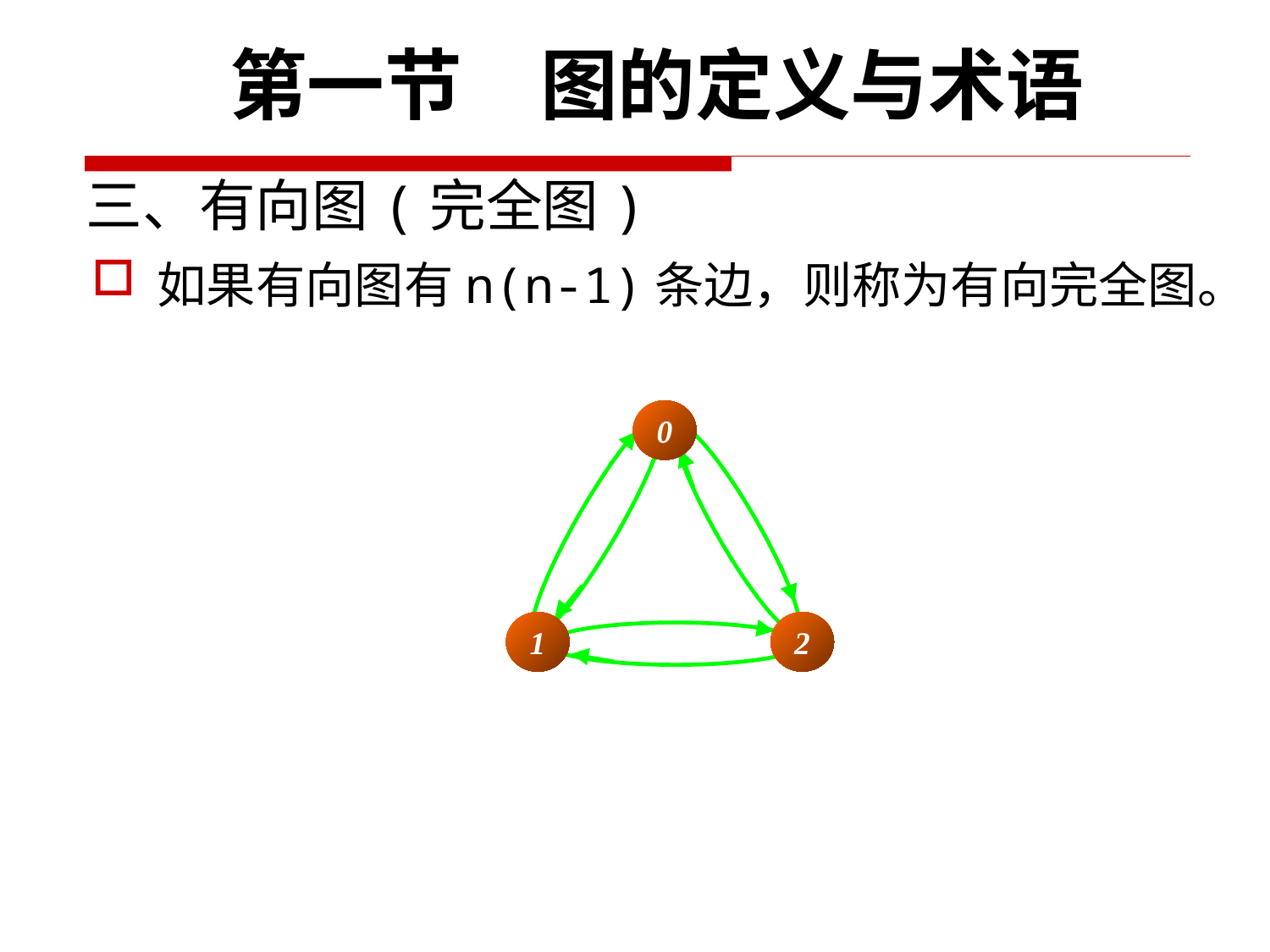

第一节　图的定义与术语
# 三、有向图(完全图)
如果有向图有n(n-1)条边，则称为有向完全图。
0

1
2